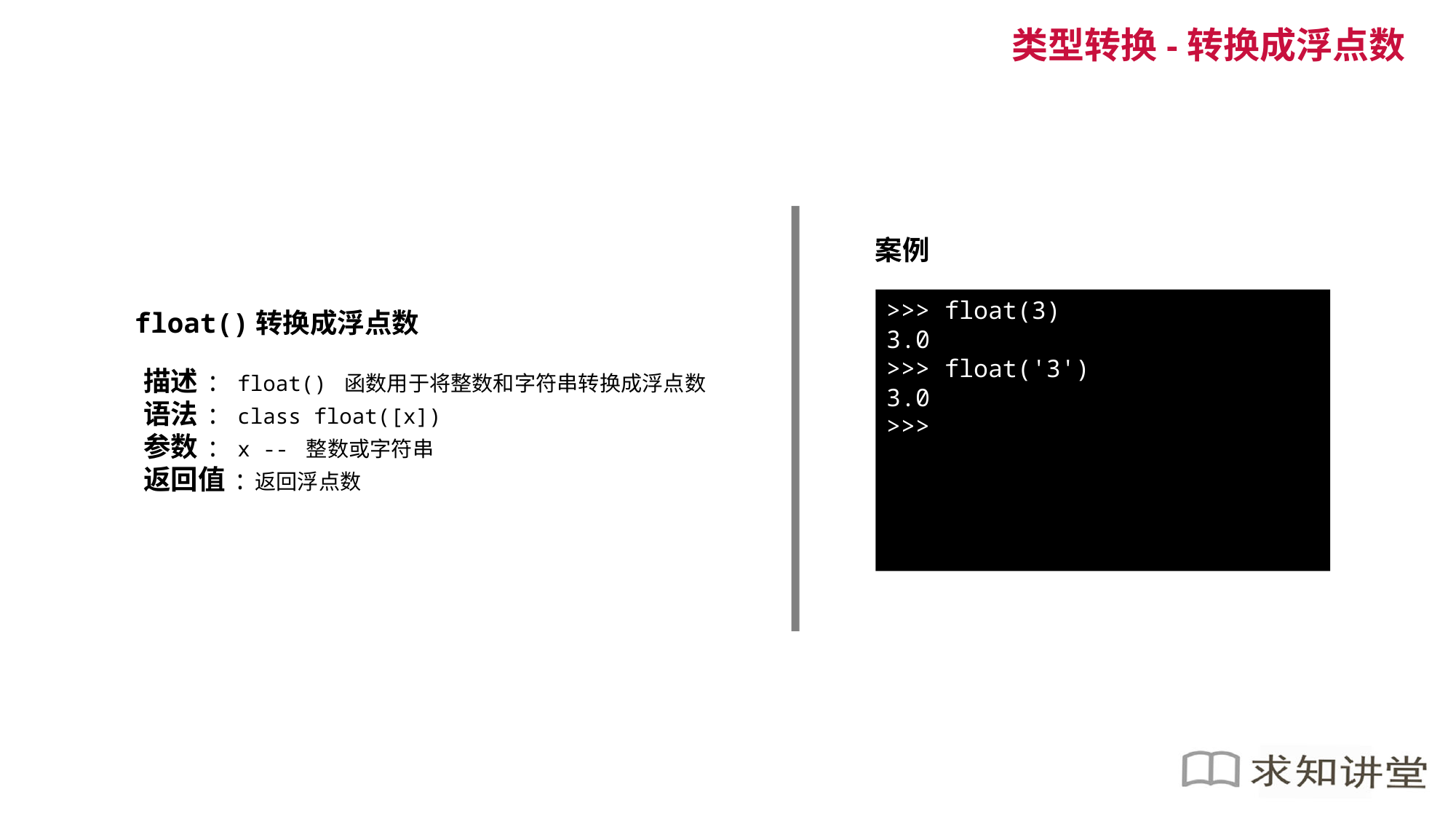

类型转换-转换成浮点数

案例
>>> float(3)
3.0
>>> float('3')
3.0
>>>
float()转换成浮点数
描述: float() 函数用于将整数和字符串转换成浮点数
语法: class float([x])
参数: x -- 整数或字符串
返回值:返回浮点数